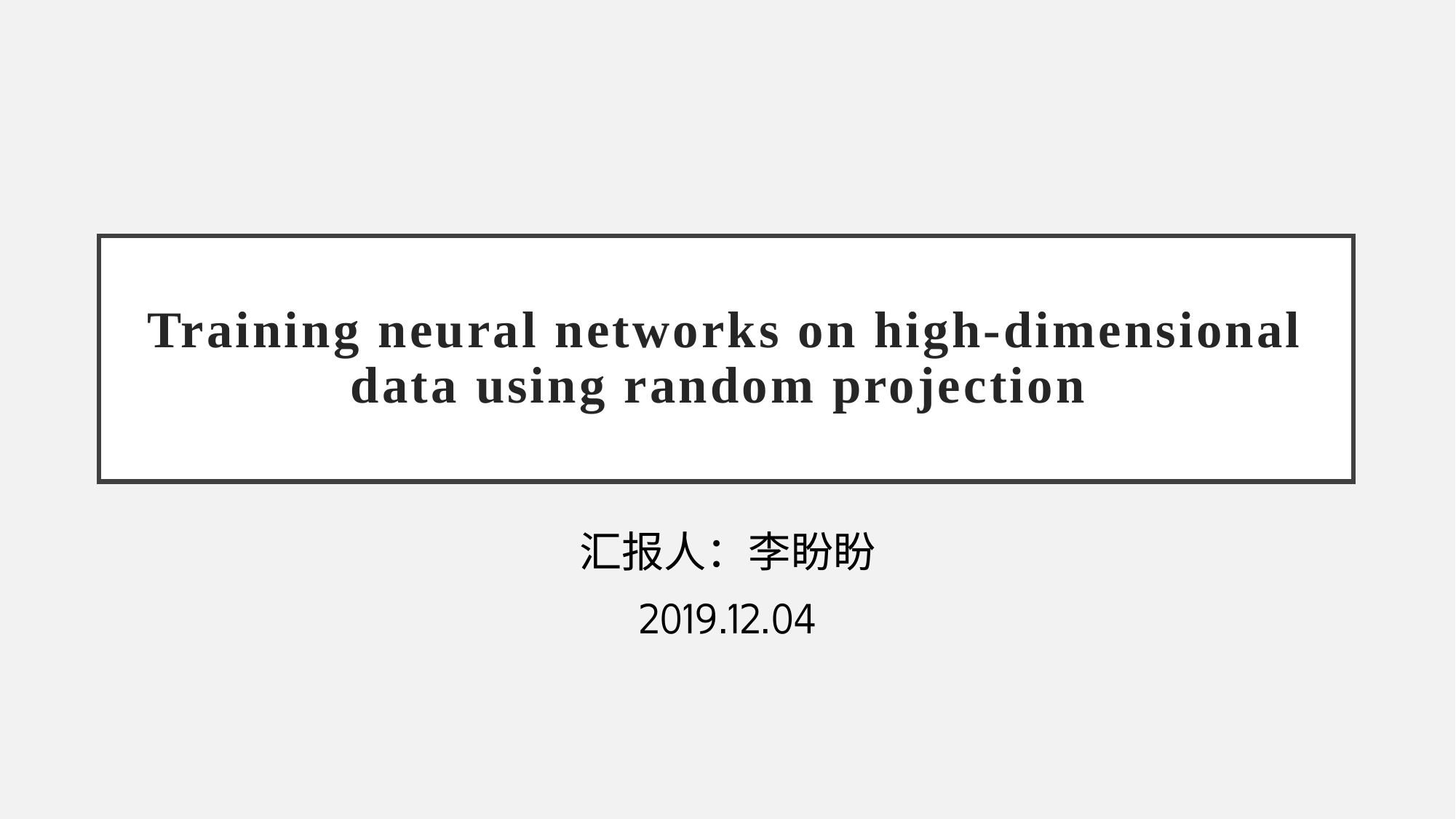

# Training neural networks on high‐dimensional data using random projection
汇报人：李盼盼
2019.12.04